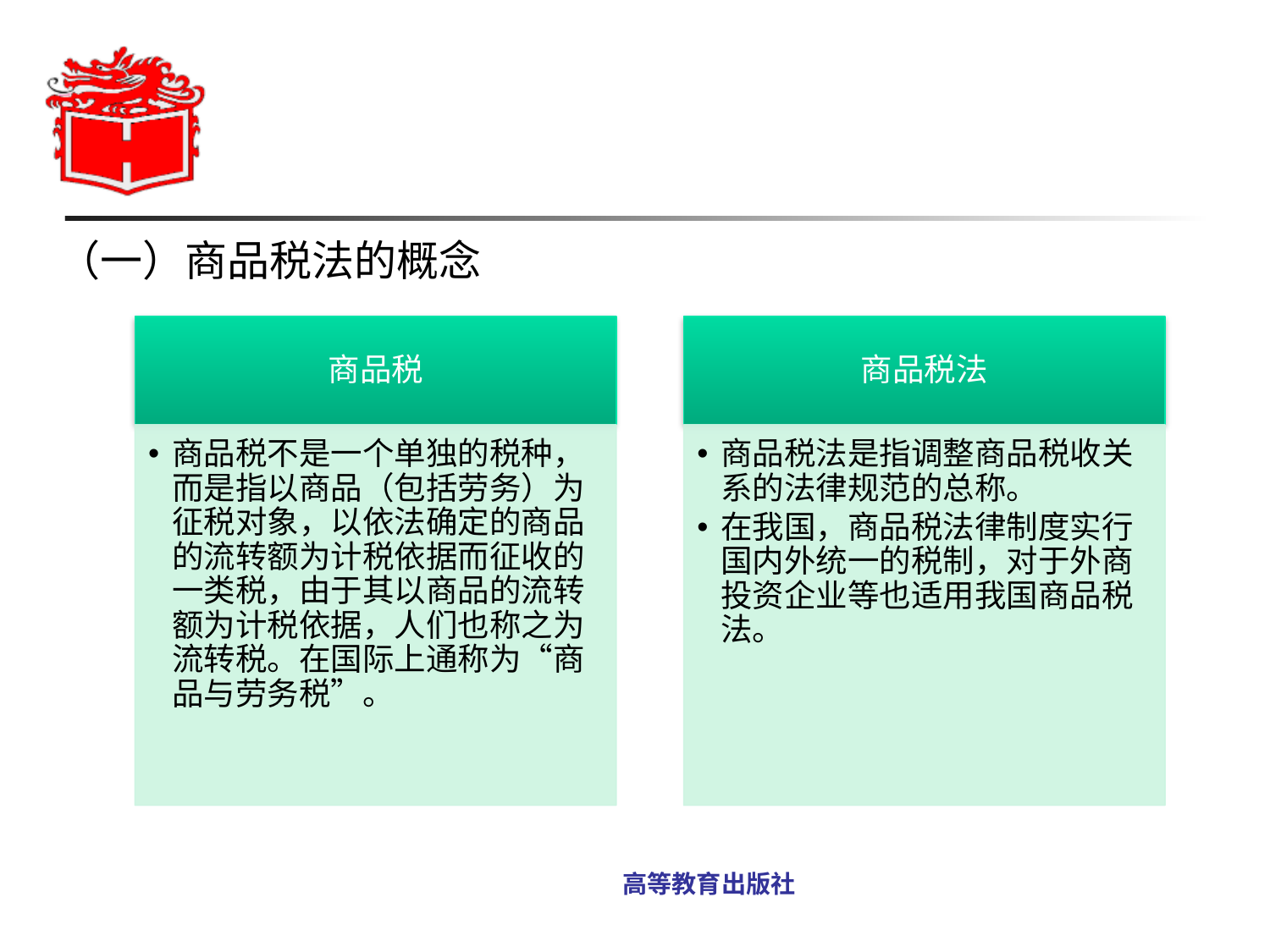

（一）商品税法的概念

商品税
商品税不是一个单独的税种，而是指以商品（包括劳务）为征税对象，以依法确定的商品的流转额为计税依据而征收的一类税，由于其以商品的流转额为计税依据，人们也称之为流转税。在国际上通称为“商品与劳务税”。

商品税法
商品税法是指调整商品税收关系的法律规范的总称。
在我国，商品税法律制度实行国内外统一的税制，对于外商投资企业等也适用我国商品税法。

高等教育出版社